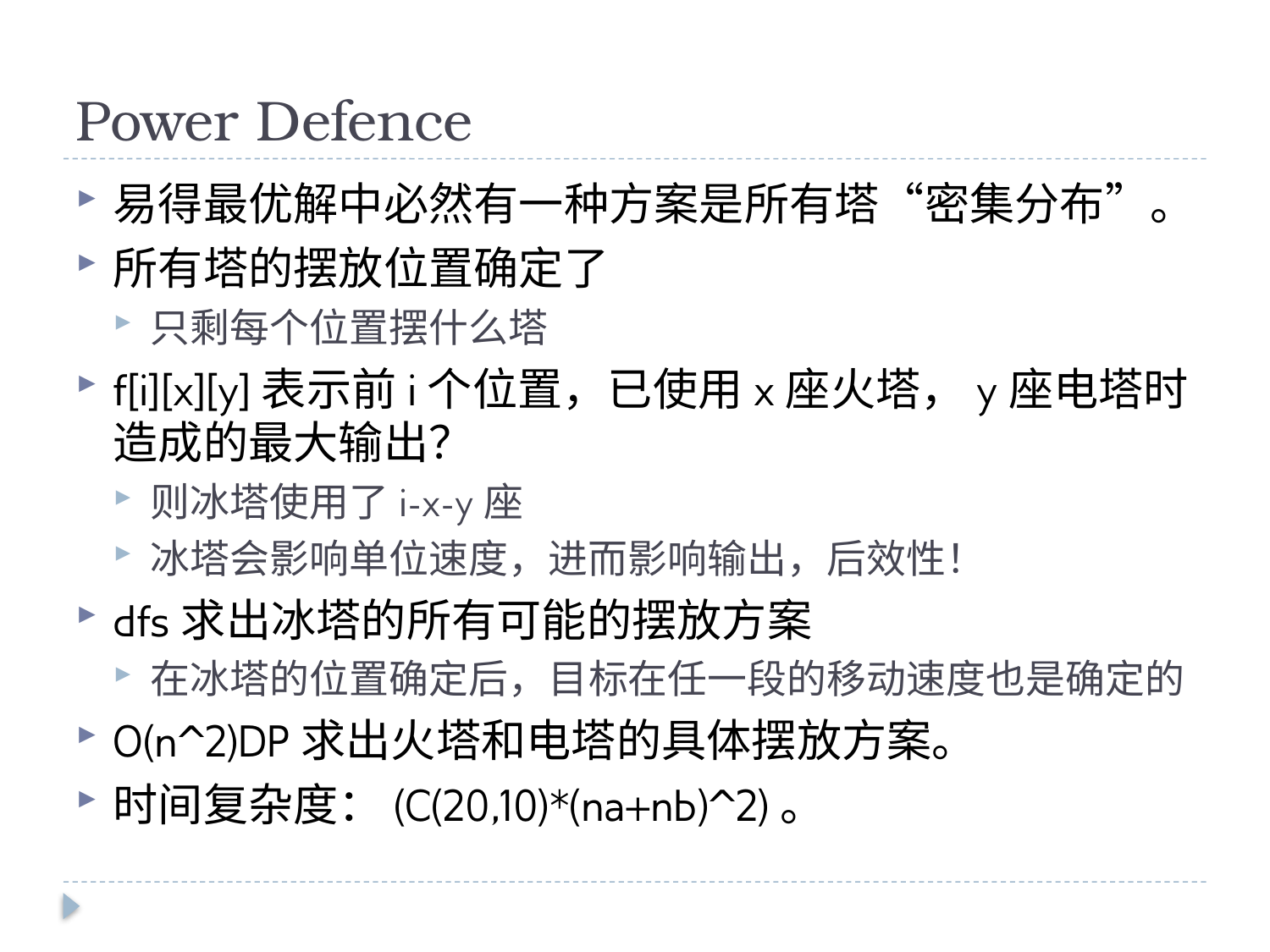

# Power Defence
易得最优解中必然有一种方案是所有塔“密集分布”。
所有塔的摆放位置确定了
只剩每个位置摆什么塔
f[i][x][y]表示前i个位置，已使用x座火塔，y座电塔时造成的最大输出？
则冰塔使用了i-x-y座
冰塔会影响单位速度，进而影响输出，后效性！
dfs求出冰塔的所有可能的摆放方案
在冰塔的位置确定后，目标在任一段的移动速度也是确定的
O(n^2)DP求出火塔和电塔的具体摆放方案。
时间复杂度：(C(20,10)*(na+nb)^2)。